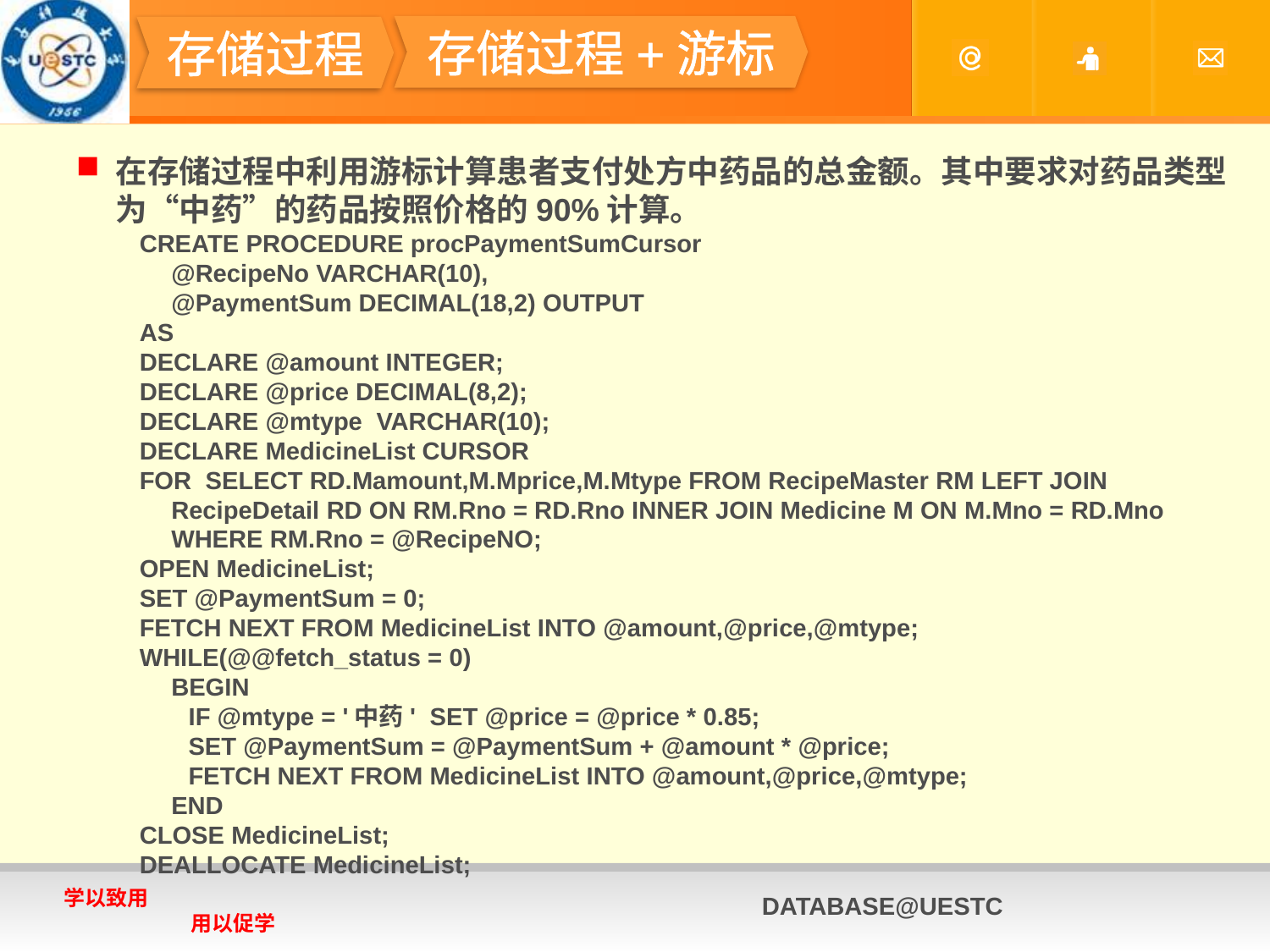

#
存储过程+游标
存储过程
在存储过程中利用游标计算患者支付处方中药品的总金额。其中要求对药品类型为“中药”的药品按照价格的90%计算。
CREATE PROCEDURE procPaymentSumCursor
	@RecipeNo VARCHAR(10),
	@PaymentSum DECIMAL(18,2) OUTPUT
AS
DECLARE @amount INTEGER;
DECLARE @price DECIMAL(8,2);
DECLARE @mtype  VARCHAR(10);
DECLARE MedicineList CURSOR
FOR  SELECT RD.Mamount,M.Mprice,M.Mtype FROM RecipeMaster RM LEFT JOIN RecipeDetail RD ON RM.Rno = RD.Rno INNER JOIN Medicine M ON M.Mno = RD.Mno WHERE RM.Rno = @RecipeNO;
OPEN MedicineList;
SET @PaymentSum = 0;
FETCH NEXT FROM MedicineList INTO @amount,@price,@mtype;
WHILE(@@fetch_status = 0)
	BEGIN
       IF @mtype = '中药'  SET @price = @price * 0.85;
       SET @PaymentSum = @PaymentSum + @amount * @price;
       FETCH NEXT FROM MedicineList INTO @amount,@price,@mtype;
	END
CLOSE MedicineList;
DEALLOCATE MedicineList;